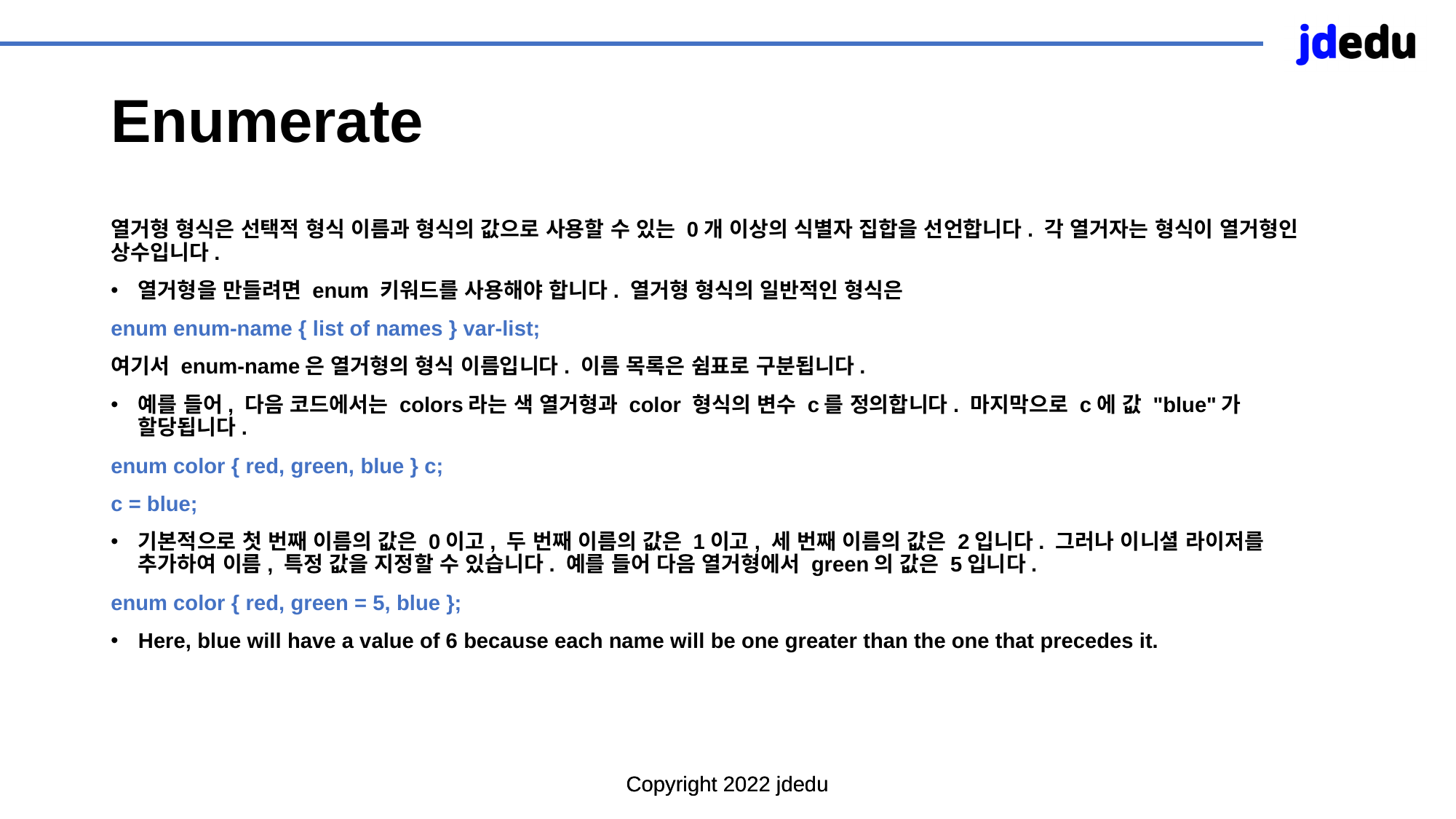

# Enumerate
열거형 형식은 선택적 형식 이름과 형식의 값으로 사용할 수 있는 0개 이상의 식별자 집합을 선언합니다. 각 열거자는 형식이 열거형인 상수입니다.
열거형을 만들려면 enum 키워드를 사용해야 합니다. 열거형 형식의 일반적인 형식은
enum enum-name { list of names } var-list;
여기서 enum-name은 열거형의 형식 이름입니다. 이름 목록은 쉼표로 구분됩니다.
예를 들어, 다음 코드에서는 colors라는 색 열거형과 color 형식의 변수 c를 정의합니다. 마지막으로 c에 값 "blue"가 할당됩니다.
enum color { red, green, blue } c;
c = blue;
기본적으로 첫 번째 이름의 값은 0이고, 두 번째 이름의 값은 1이고, 세 번째 이름의 값은 2입니다. 그러나 이니셜 라이저를 추가하여 이름, 특정 값을 지정할 수 있습니다. 예를 들어 다음 열거형에서 green의 값은 5입니다.
enum color { red, green = 5, blue };
Here, blue will have a value of 6 because each name will be one greater than the one that precedes it.